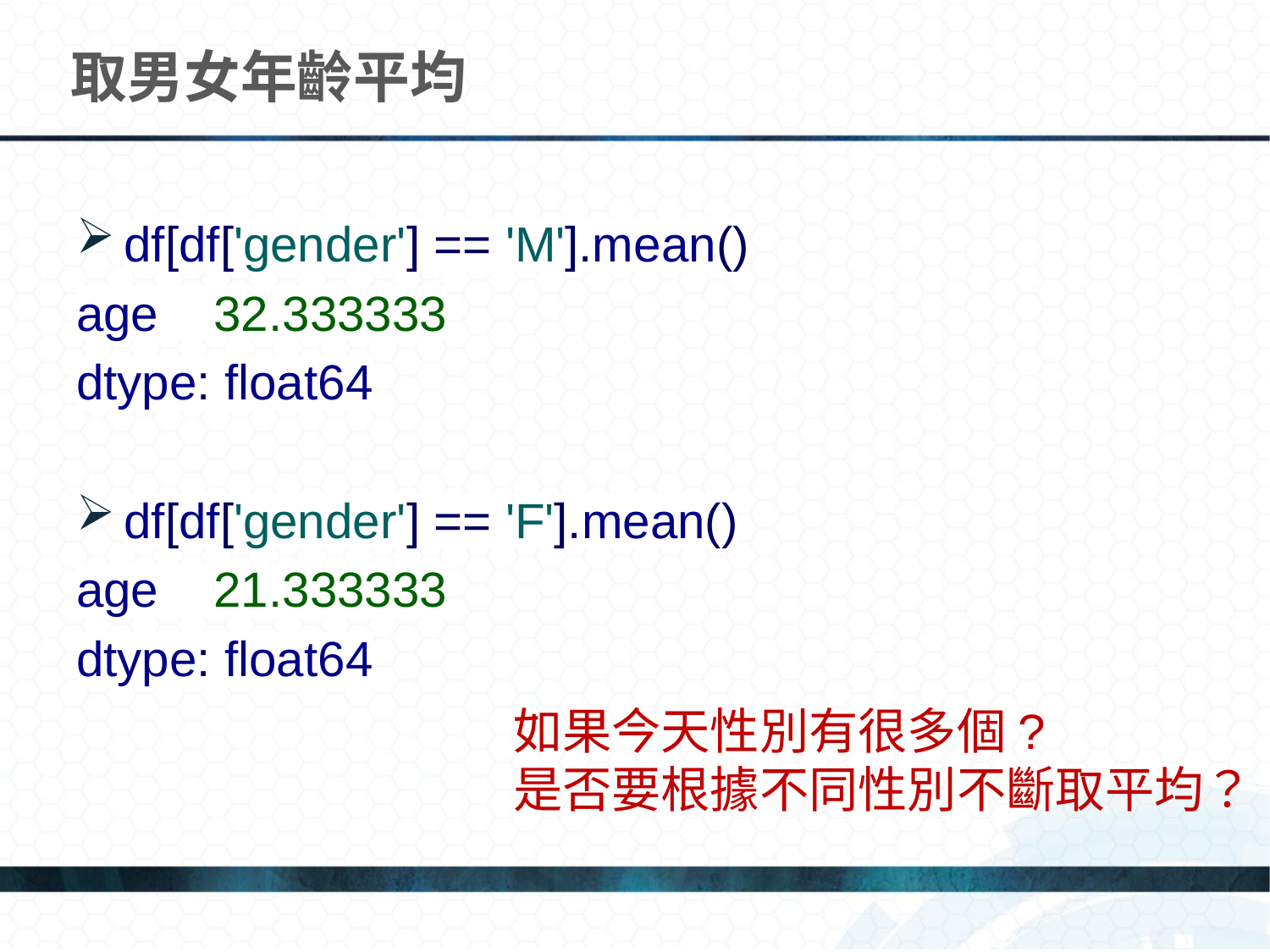

# 取男女年齡平均
df[df['gender'] == 'M'].mean()
age    32.333333
dtype: float64

df[df['gender'] == 'F'].mean()
age    21.333333
dtype: float64
如果今天性別有很多個?
是否要根據不同性別不斷取平均？